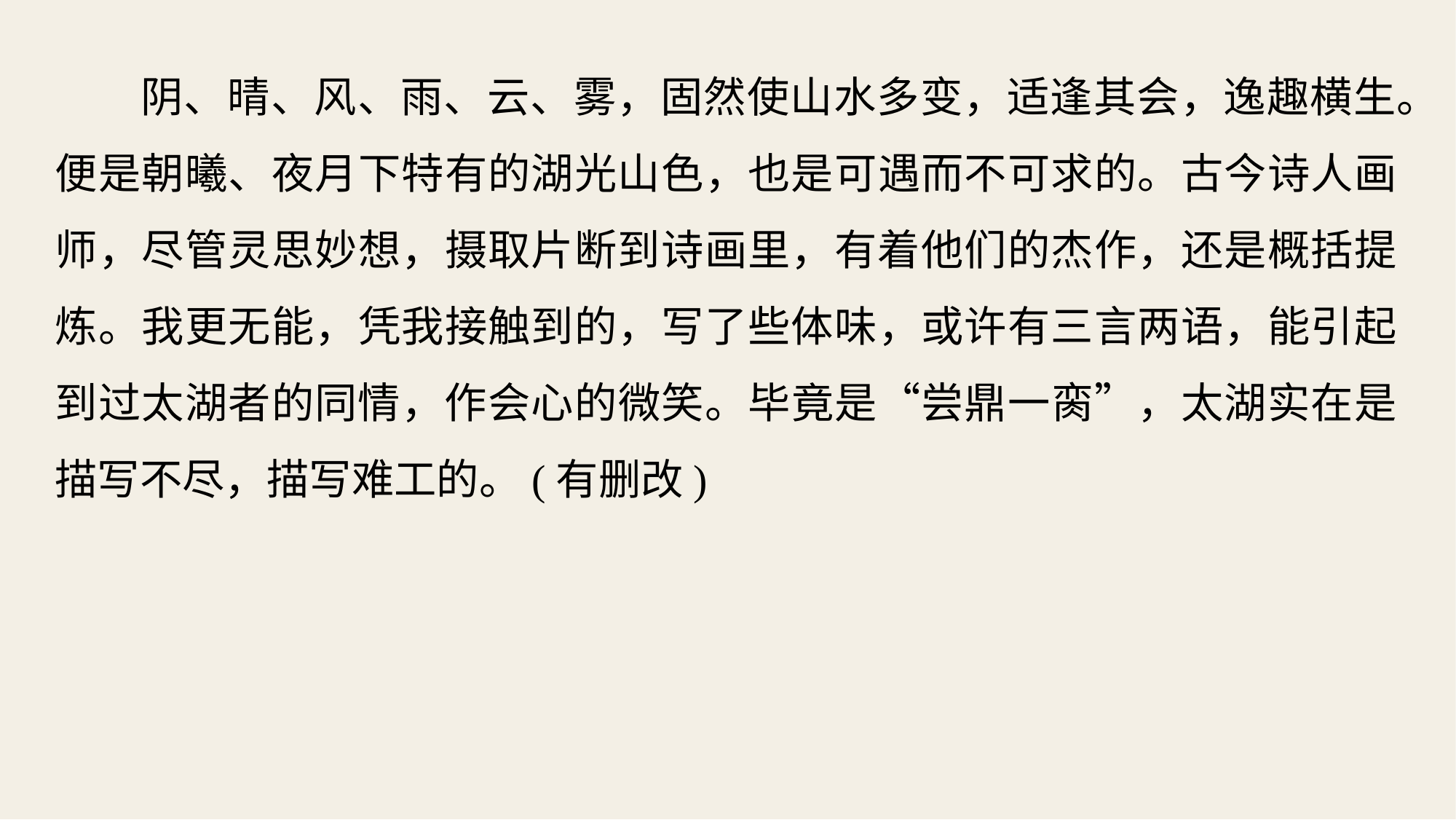

阴、晴、风、雨、云、雾，固然使山水多变，适逢其会，逸趣横生。便是朝曦、夜月下特有的湖光山色，也是可遇而不可求的。古今诗人画师，尽管灵思妙想，摄取片断到诗画里，有着他们的杰作，还是概括提炼。我更无能，凭我接触到的，写了些体味，或许有三言两语，能引起到过太湖者的同情，作会心的微笑。毕竟是“尝鼎一脔”，太湖实在是描写不尽，描写难工的。(有删改)